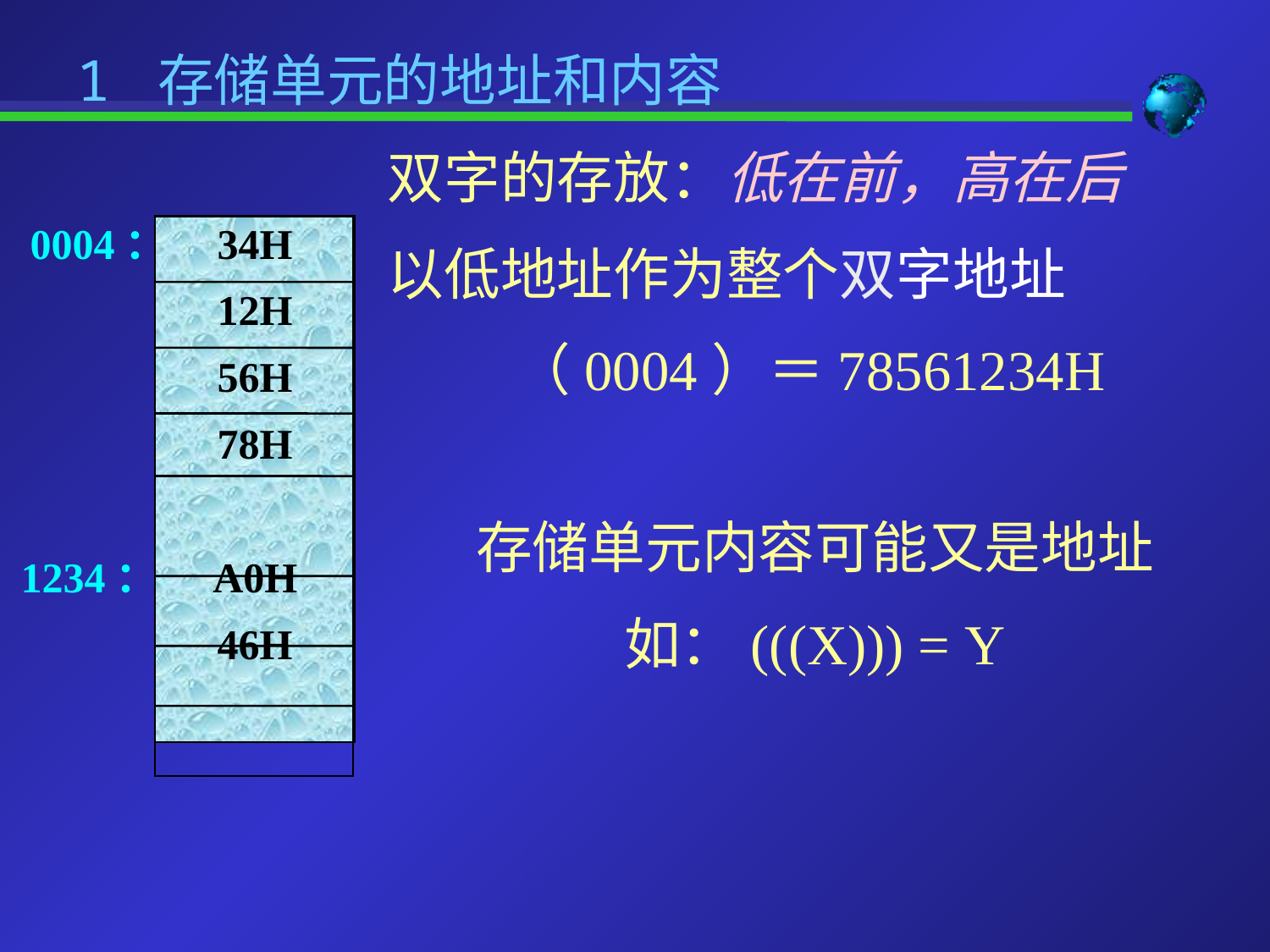

# 1 存储单元的地址和内容
双字的存放：低在前，高在后
以低地址作为整个双字地址
	（0004）＝78561234H
0004：

1234：

34H
12H
56H
78H

A0H
46H

存储单元内容可能又是地址
如：(((X))) = Y
55